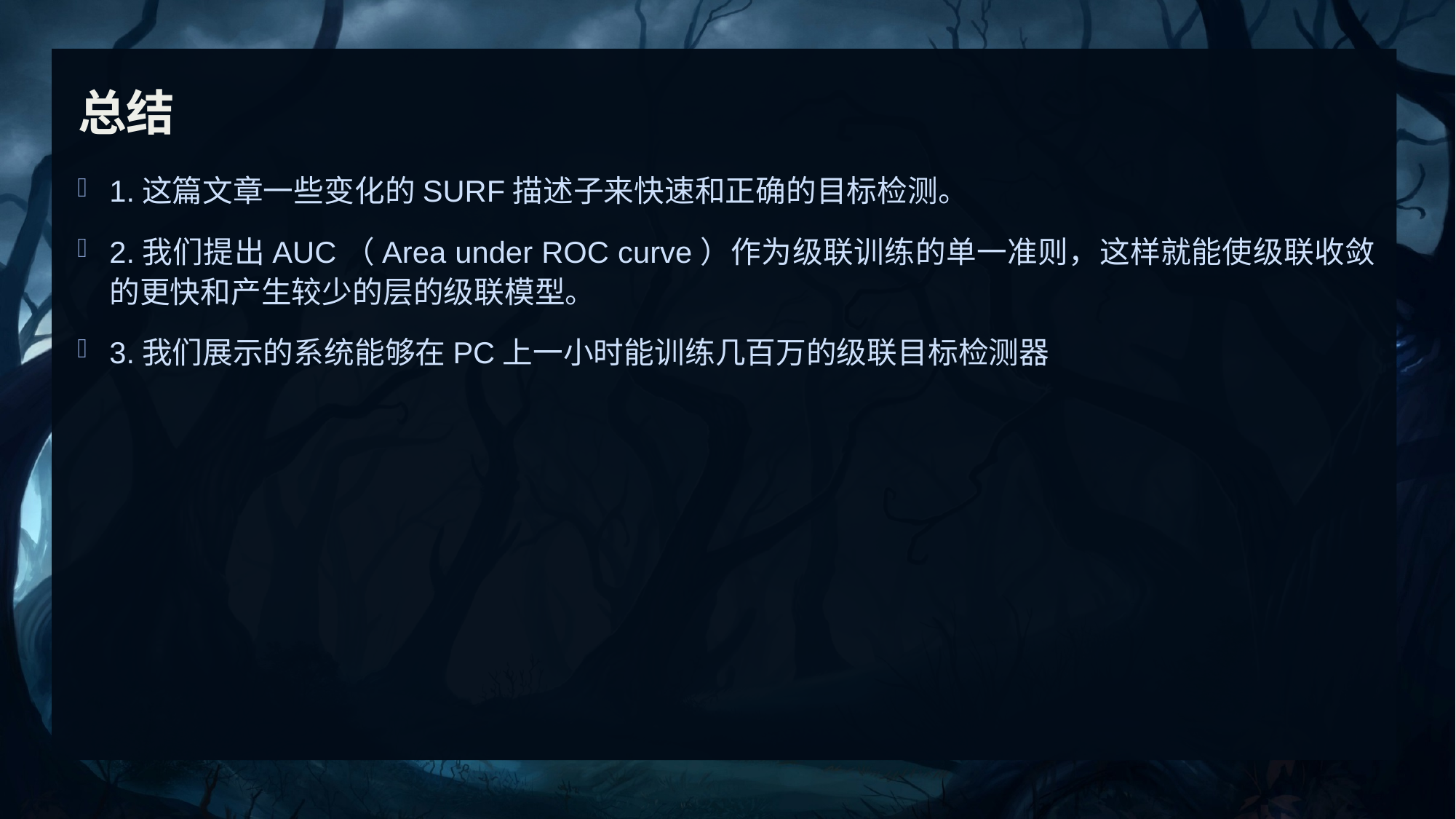

# 总结
1.这篇文章一些变化的SURF描述子来快速和正确的目标检测。
2.我们提出AUC（Area under ROC curve）作为级联训练的单一准则，这样就能使级联收敛的更快和产生较少的层的级联模型。
3.我们展示的系统能够在PC上一小时能训练几百万的级联目标检测器